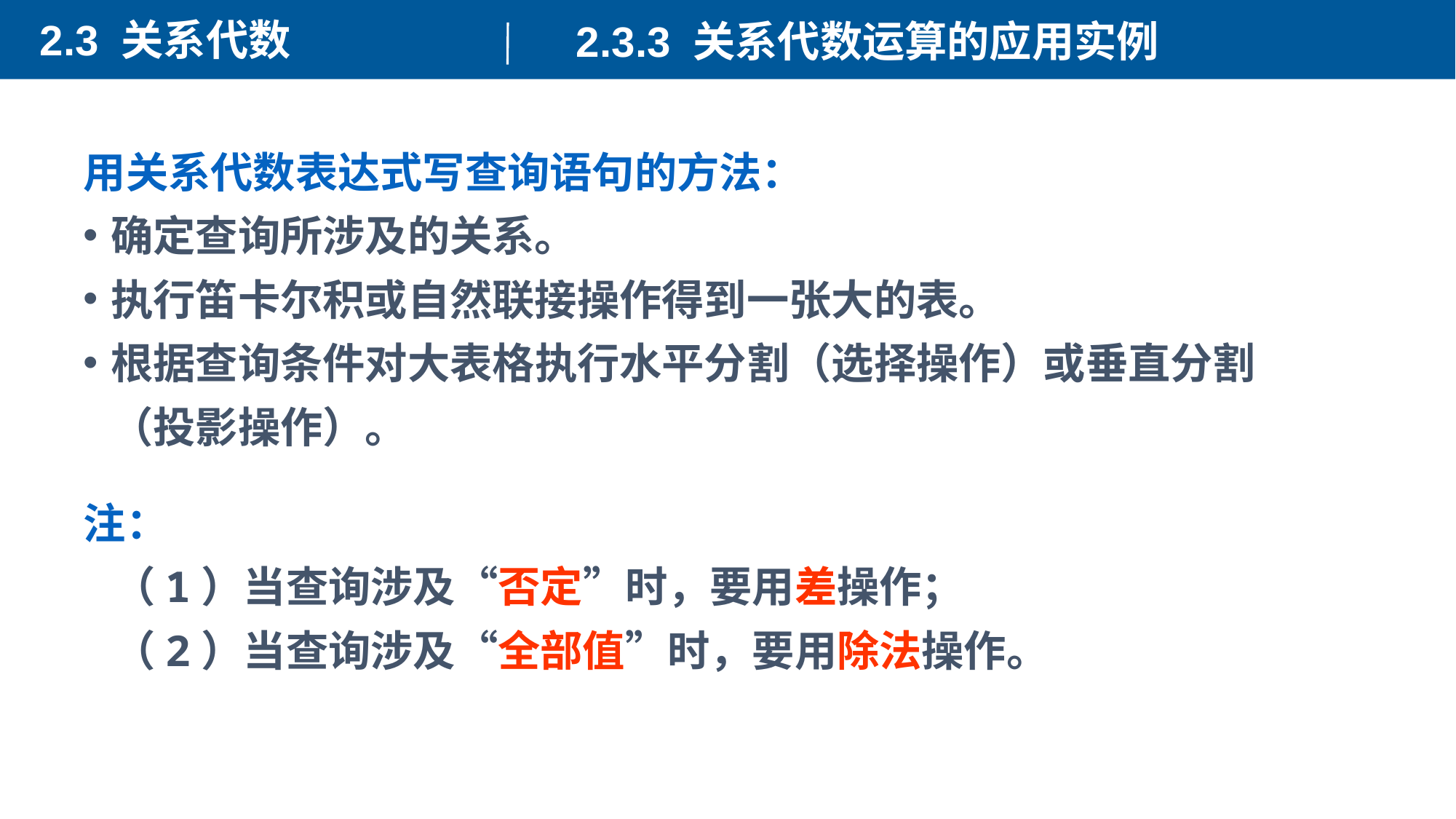

2.3 关系代数
2.3.3 关系代数运算的应用实例
用关系代数表达式写查询语句的方法：
确定查询所涉及的关系。
执行笛卡尔积或自然联接操作得到一张大的表。
根据查询条件对大表格执行水平分割（选择操作）或垂直分割（投影操作）。
注：
  （1）当查询涉及“否定”时，要用差操作；
  （2）当查询涉及“全部值”时，要用除法操作。